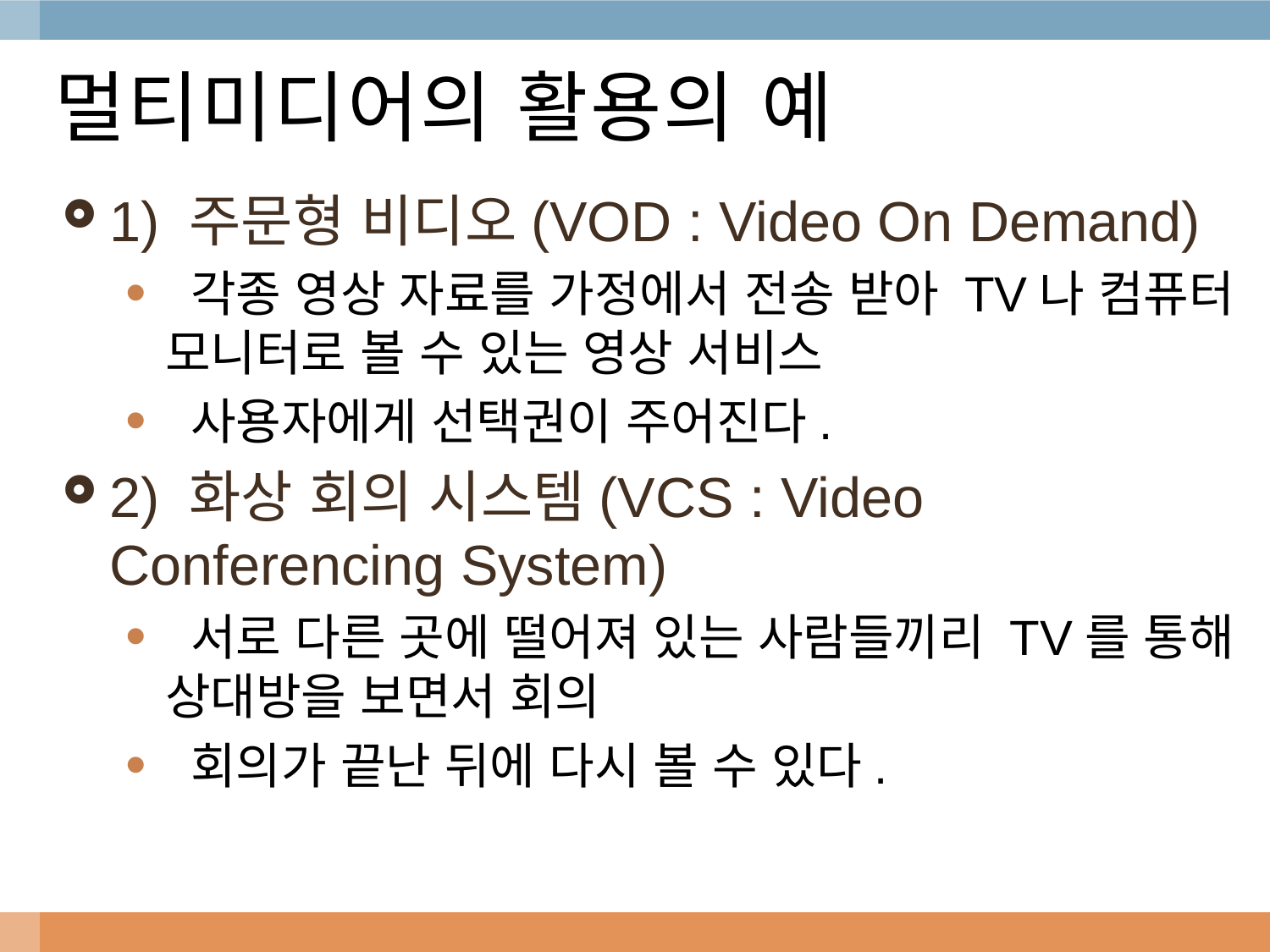

# 멀티미디어의 활용의 예
1) 주문형 비디오(VOD : Video On Demand)
 각종 영상 자료를 가정에서 전송 받아 TV나 컴퓨터 모니터로 볼 수 있는 영상 서비스
 사용자에게 선택권이 주어진다.
2) 화상 회의 시스템(VCS : Video Conferencing System)
 서로 다른 곳에 떨어져 있는 사람들끼리 TV를 통해 상대방을 보면서 회의
 회의가 끝난 뒤에 다시 볼 수 있다.